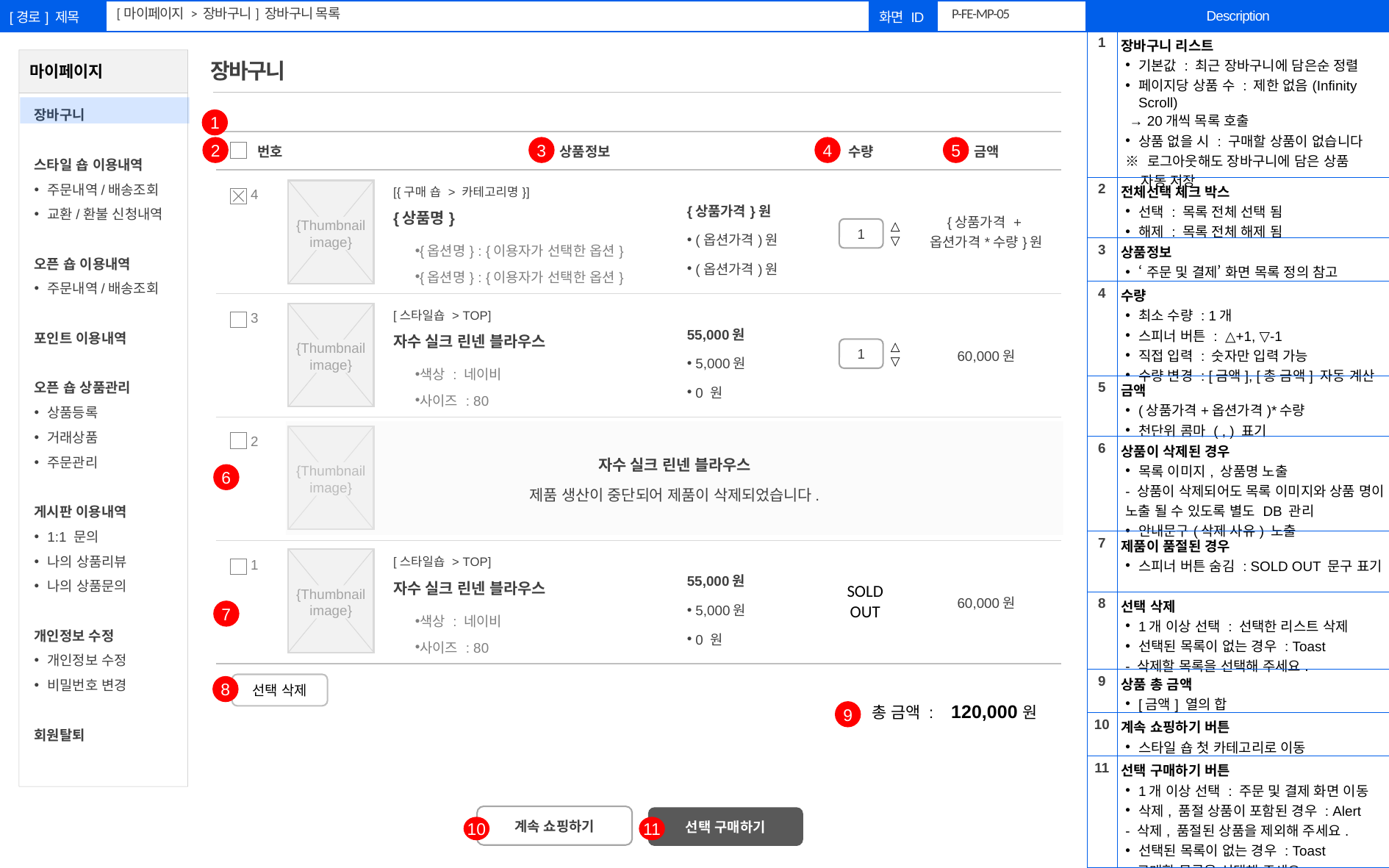

[마이페이지 > 장바구니] 장바구니 목록
# P-FE-MP-05
| 1 | 장바구니 리스트 기본값 : 최근 장바구니에 담은순 정렬 페이지당 상품 수 : 제한 없음(Infinity Scroll) → 20개씩 목록 호출 상품 없을 시 : 구매할 상품이 없습니다 ※ 로그아웃해도 장바구니에 담은 상품 자동 저장 |
| --- | --- |
| 2 | 전체선택 체크 박스 선택 : 목록 전체 선택 됨 해제 : 목록 전체 해제 됨 |
| 3 | 상품정보 ‘주문 및 결제’ 화면 목록 정의 참고 |
| 4 | 수량 최소 수량 : 1개 스피너 버튼 : △+1, ▽-1 직접 입력 : 숫자만 입력 가능 수량 변경 : [금액], [총 금액] 자동 계산 |
| 5 | 금액 (상품가격+옵션가격)\*수량 천단위 콤마 ( , ) 표기 |
| 6 | 상품이 삭제된 경우 목록 이미지, 상품명 노출 - 상품이 삭제되어도 목록 이미지와 상품 명이 노출 될 수 있도록 별도 DB 관리 안내문구(삭제 사유) 노출 |
| 7 | 제품이 품절된 경우 스피너 버튼 숨김 : SOLD OUT 문구 표기 |
| 8 | 선택 삭제 1개 이상 선택 : 선택한 리스트 삭제 선택된 목록이 없는 경우 : Toast - 삭제할 목록을 선택해 주세요. |
| 9 | 상품 총 금액 [금액] 열의 합 |
| 10 | 계속 쇼핑하기 버튼 스타일 숍 첫 카테고리로 이동 |
| 11 | 선택 구매하기 버튼 1개 이상 선택 : 주문 및 결제 화면 이동 삭제, 품절 상품이 포함된 경우 : Alert - 삭제, 품절된 상품을 제외해 주세요. 선택된 목록이 없는 경우 : Toast - 구매할 목록을 선택해 주세요. |
장바구니

1
| 번호 | 상품정보 |  | 수량 | 금액 |
| --- | --- | --- | --- | --- |
| 4 | [{구매 숍 > 카테고리명}] {상품명} {옵션명} : {이용자가 선택한 옵션} {옵션명} : {이용자가 선택한 옵션} | {상품가격}원 (옵션가격)원 (옵션가격)원 |  | {상품가격 + 옵션가격\*수량}원 |
| 3 | [스타일숍 > TOP] 자수 실크 린넨 블라우스 색상 : 네이비 사이즈 : 80 | 55,000원 5,000원 0 원 |  | 60,000원 |
| 2 |  |  |  |  |
| 1 | [스타일숍 > TOP] 자수 실크 린넨 블라우스 색상 : 네이비 사이즈 : 80 | 55,000원 5,000원 0 원 |  | 60,000원 |
2
3
4
5

{Thumbnail
image}

△
▽
1

{Thumbnail
image}

△
▽
1

자수 실크 린넨 블라우스
제품 생산이 중단되어 제품이 삭제되었습니다.

{Thumbnail
image}

6

{Thumbnail
image}

SOLD
OUT
7
선택 삭제
8
총 금액 :    120,000원
9
계속 쇼핑하기
선택 구매하기
10
11